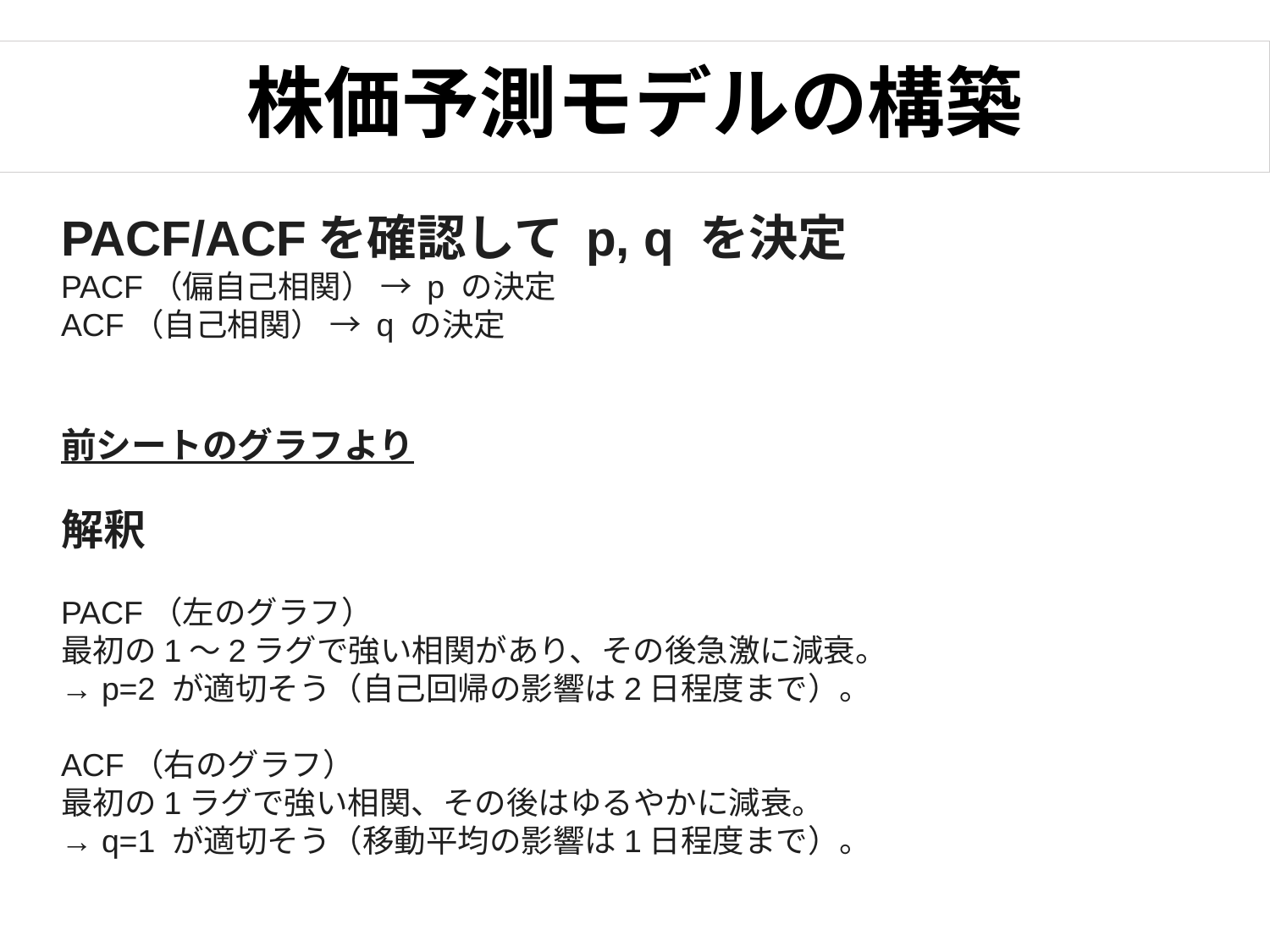

株価予測モデルの構築
PACF/ACFを確認して p, q を決定
PACF（偏自己相関） → p の決定
ACF（自己相関） → q の決定

前シートのグラフより

解釈

PACF（左のグラフ）
最初の1〜2ラグで強い相関があり、その後急激に減衰。
→ p=2 が適切そう（自己回帰の影響は2日程度まで）。

ACF（右のグラフ）
最初の1ラグで強い相関、その後はゆるやかに減衰。
→ q=1 が適切そう（移動平均の影響は1日程度まで）。